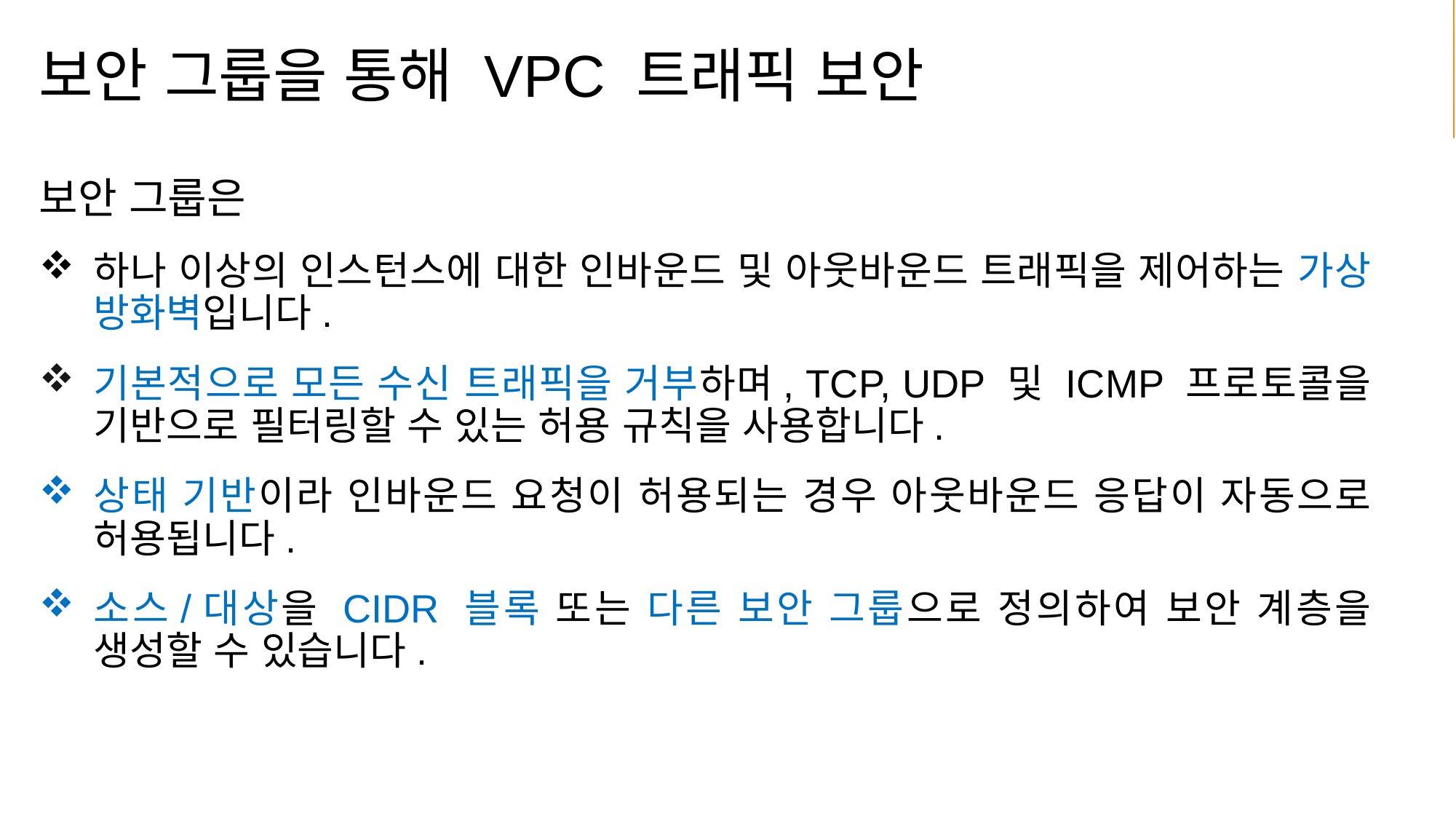

# 보안 그룹을 통해 VPC 트래픽 보안
보안 그룹은
하나 이상의 인스턴스에 대한 인바운드 및 아웃바운드 트래픽을 제어하는 가상 방화벽입니다.
기본적으로 모든 수신 트래픽을 거부하며, TCP, UDP 및 ICMP 프로토콜을 기반으로 필터링할 수 있는 허용 규칙을 사용합니다.
상태 기반이라 인바운드 요청이 허용되는 경우 아웃바운드 응답이 자동으로 허용됩니다.
소스/대상을 CIDR 블록 또는 다른 보안 그룹으로 정의하여 보안 계층을 생성할 수 있습니다.